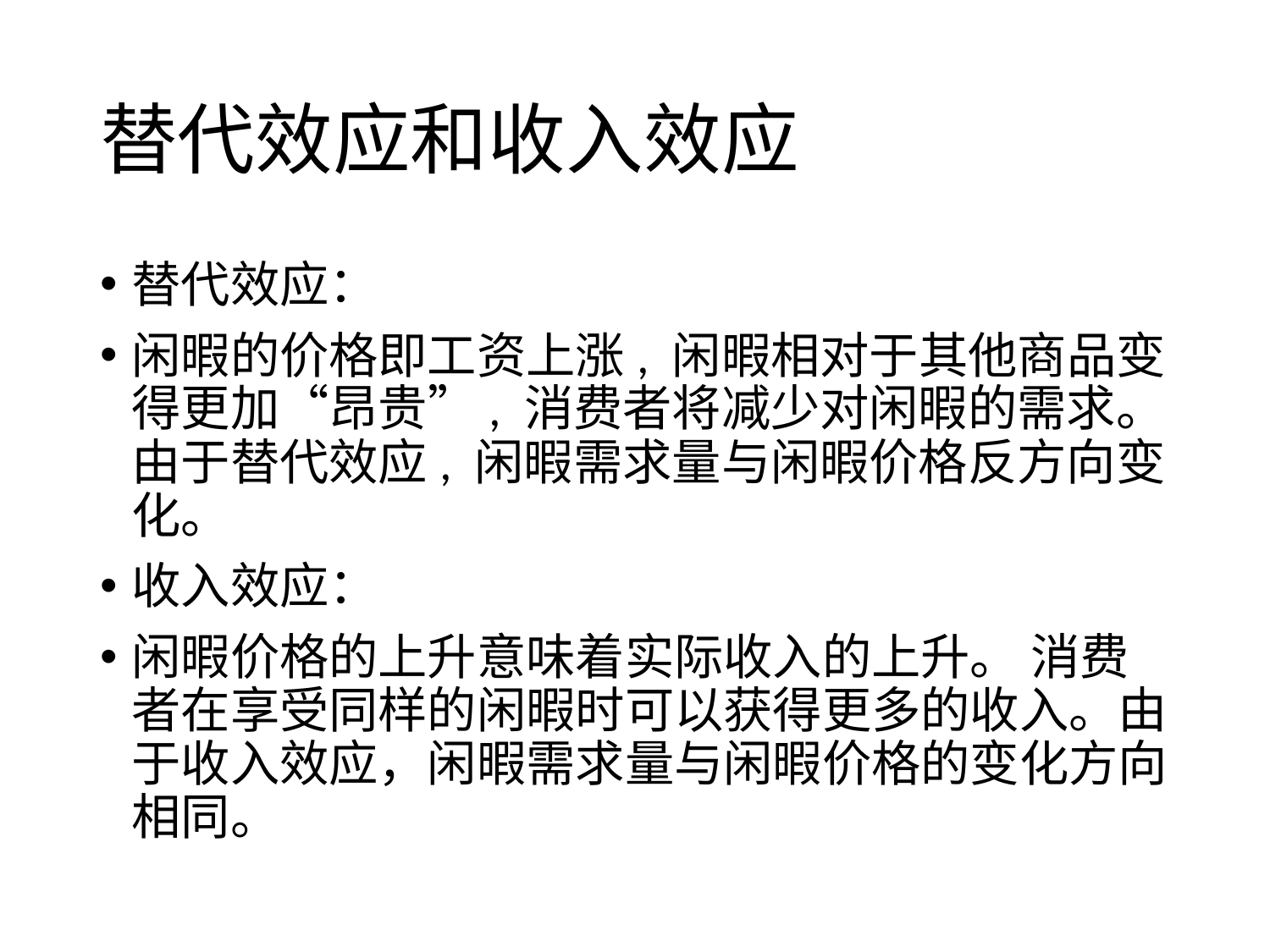

# 替代效应和收入效应
替代效应：
闲暇的价格即工资上涨, 闲暇相对于其他商品变得更加“昂贵”, 消费者将减少对闲暇的需求。由于替代效应, 闲暇需求量与闲暇价格反方向变化。
收入效应：
闲暇价格的上升意味着实际收入的上升。 消费者在享受同样的闲暇时可以获得更多的收入。由于收入效应，闲暇需求量与闲暇价格的变化方向相同。